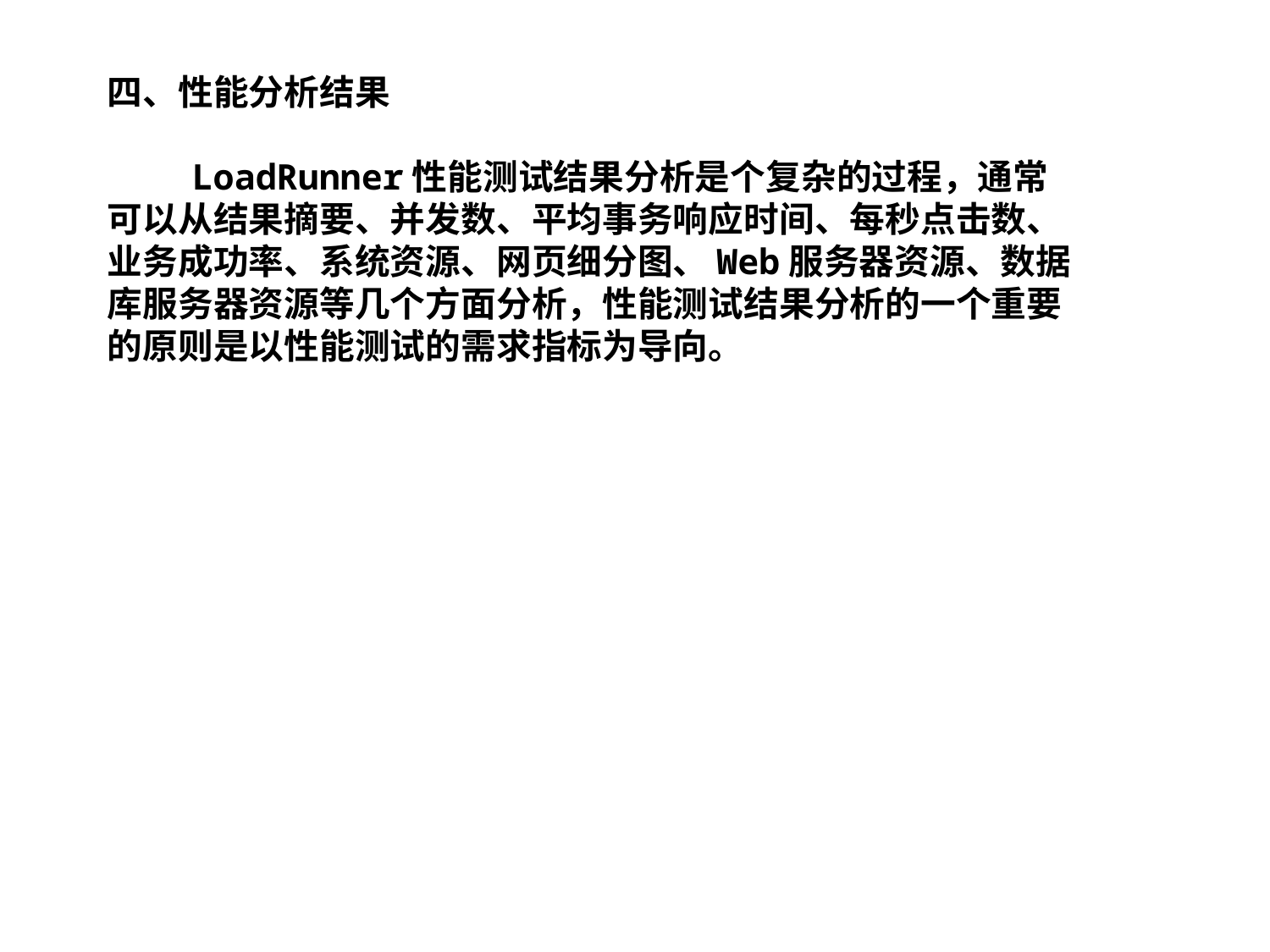

四、性能分析结果

    LoadRunner性能测试结果分析是个复杂的过程，通常可以从结果摘要、并发数、平均事务响应时间、每秒点击数、业务成功率、系统资源、网页细分图、Web服务器资源、数据库服务器资源等几个方面分析，性能测试结果分析的一个重要的原则是以性能测试的需求指标为导向。